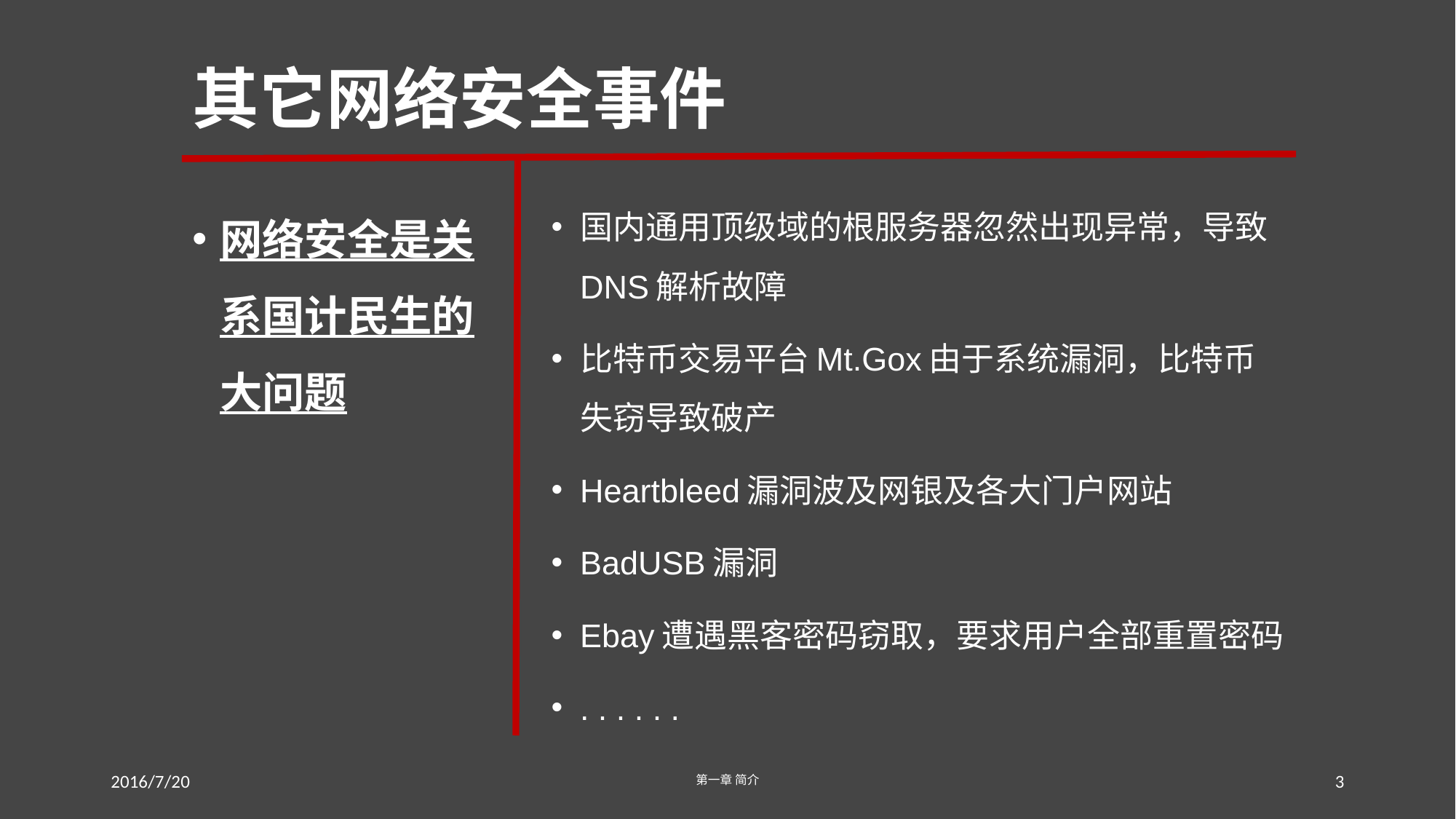

# 其它网络安全事件
网络安全是关系国计民生的大问题
国内通用顶级域的根服务器忽然出现异常，导致DNS解析故障
比特币交易平台Mt.Gox由于系统漏洞，比特币失窃导致破产
Heartbleed漏洞波及网银及各大门户网站
BadUSB漏洞
Ebay遭遇黑客密码窃取，要求用户全部重置密码
. . . . . .
2016/7/20
第一章 简介
3